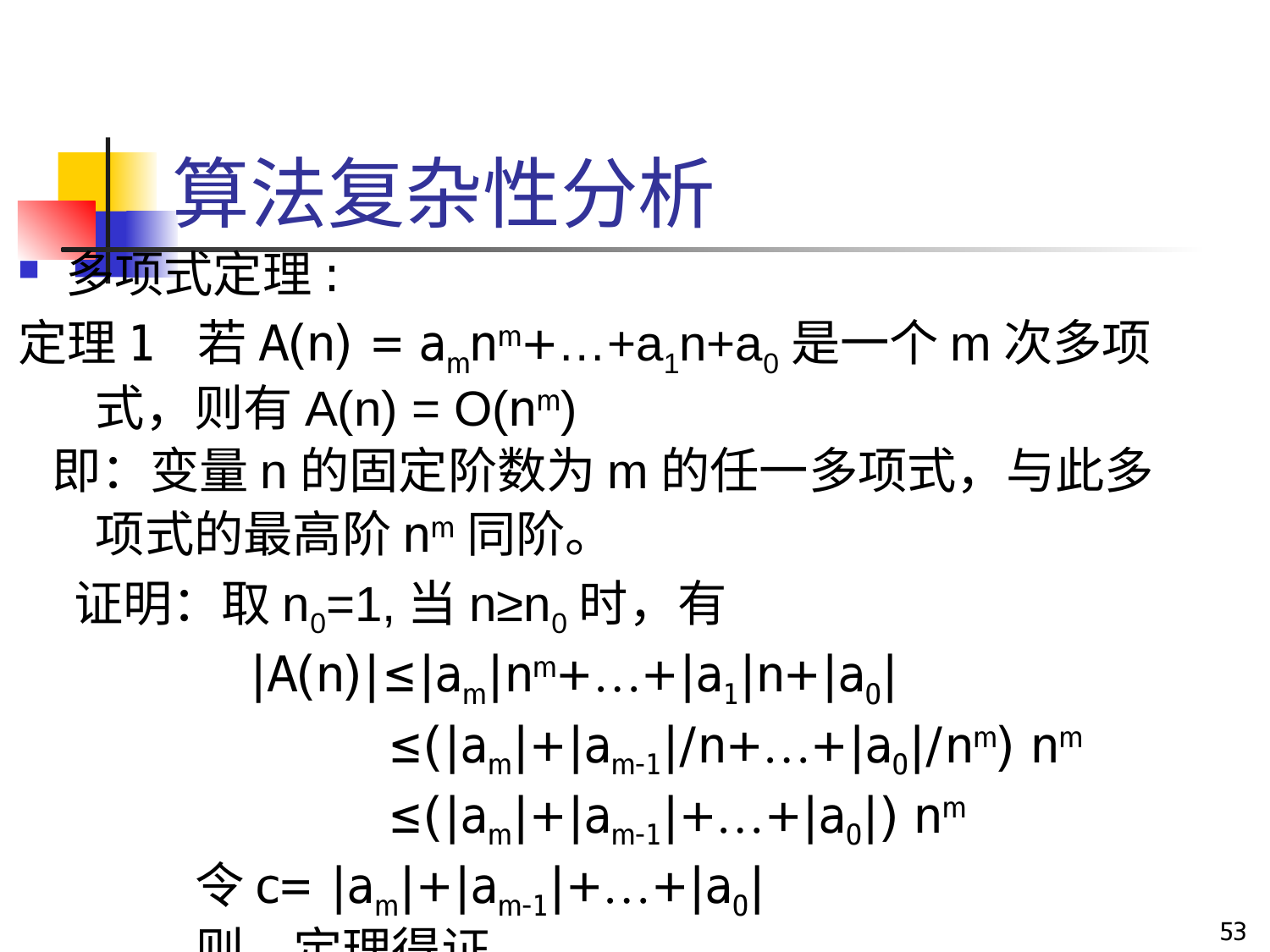

# 算法复杂性分析
多项式定理:
定理1  若A(n) = amnm+…+a1n+a0是一个m次多项
      式，则有A(n) = Ο(nm)
  即：变量n的固定阶数为m的任一多项式，与此多
      项式的最高阶nm同阶。
    证明：取n0=1,当n≥n0时，有
               |A(n)|≤|am|nm+…+|a1|n+|a0|
                        ≤(|am|+|am-1|/n+…+|a0|/nm) nm
                        ≤(|am|+|am-1|+…+|a0|) nm
               令c= |am|+|am-1|+…+|a0|
               则，定理得证。
53